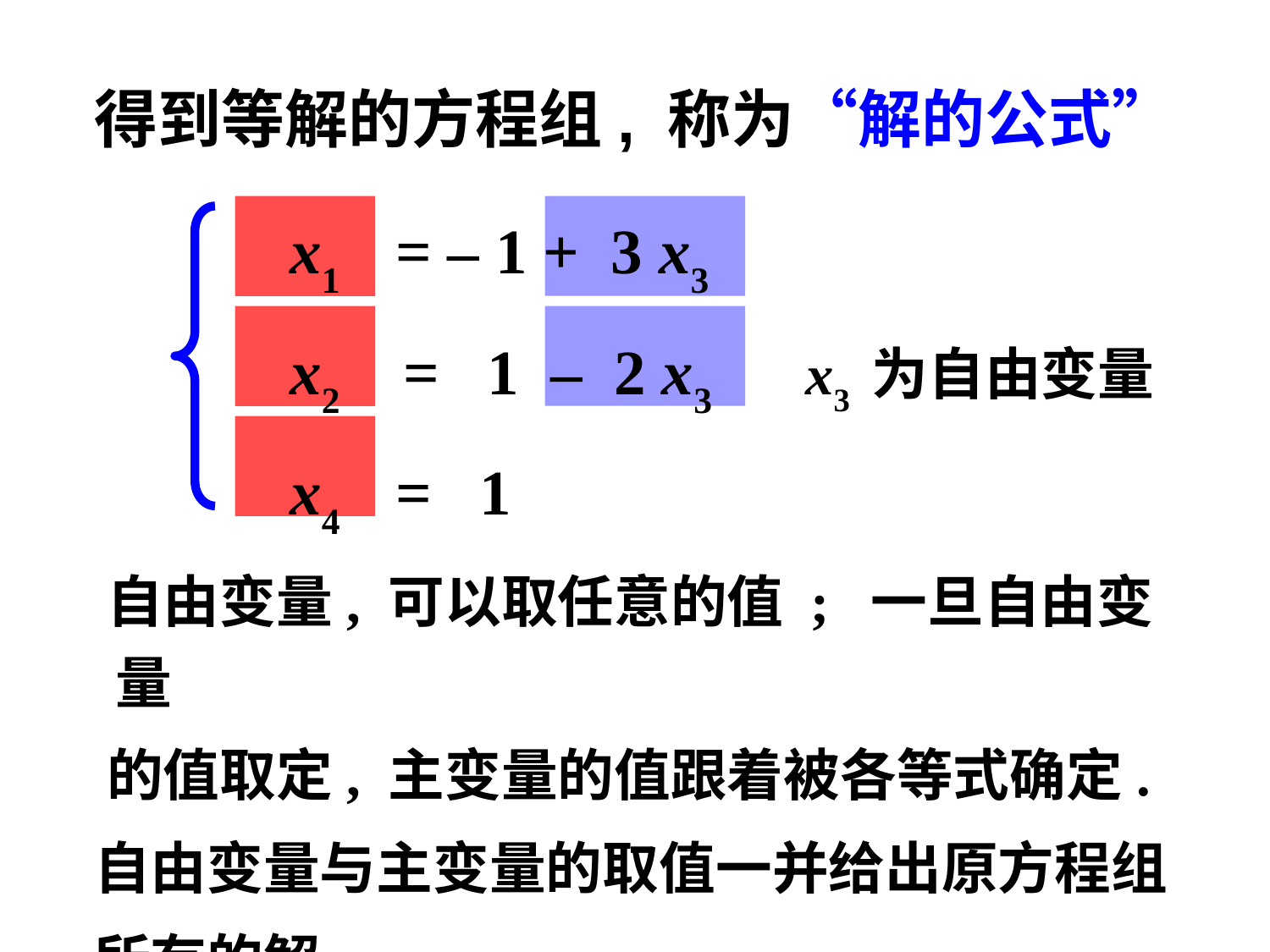

# 得到等解的方程组, 称为“解的公式”
              x1      = – 1 +  3 x3
              x2    =   1  –  2 x3          x3 为自由变量
              x4      =   1
  自由变量, 可以取任意的值 ;  一旦自由变量
  的值取定, 主变量的值跟着被各等式确定.
 自由变量与主变量的取值一并给出原方程组
 所有的解.